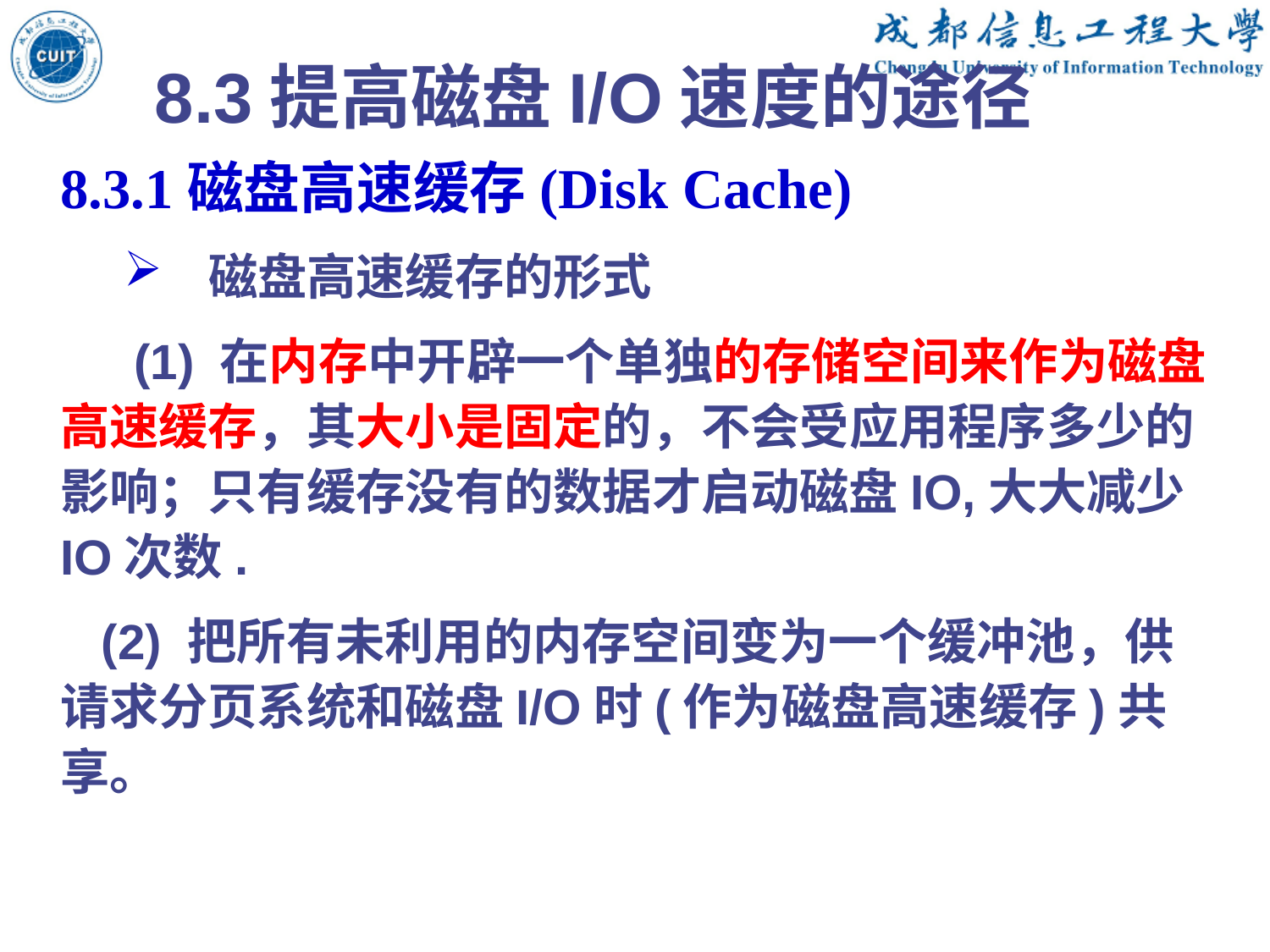

8.3提高磁盘I/O速度的途径
8.3.1磁盘高速缓存(Disk Cache)
磁盘高速缓存的形式
      (1) 在内存中开辟一个单独的存储空间来作为磁盘高速缓存，其大小是固定的，不会受应用程序多少的影响；只有缓存没有的数据才启动磁盘IO,大大减少IO次数.
   (2) 把所有未利用的内存空间变为一个缓冲池，供请求分页系统和磁盘I/O时(作为磁盘高速缓存)共享。